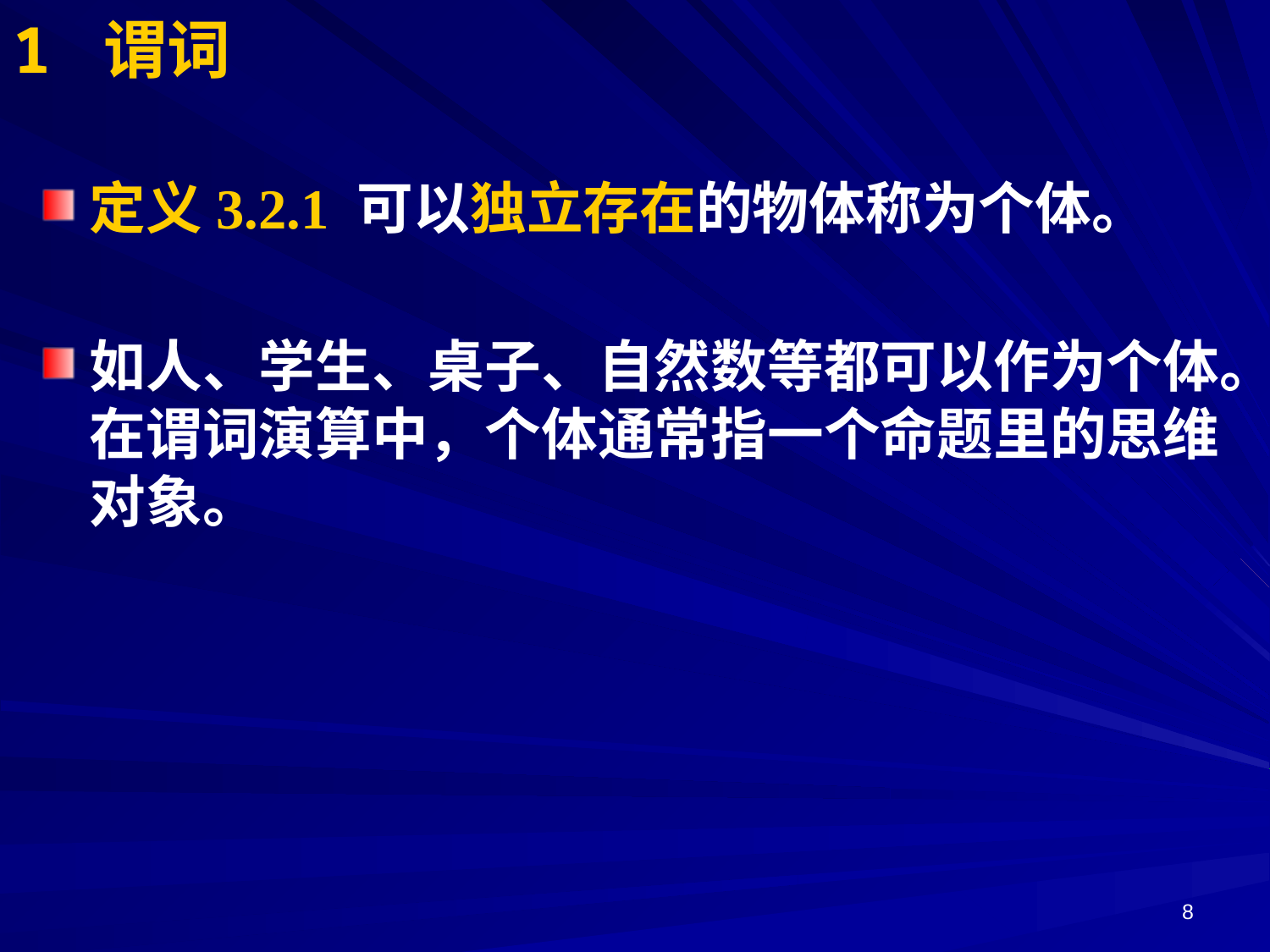

# 1 谓词
定义3.2.1 可以独立存在的物体称为个体。

如人、学生、桌子、自然数等都可以作为个体。在谓词演算中，个体通常指一个命题里的思维对象。
8